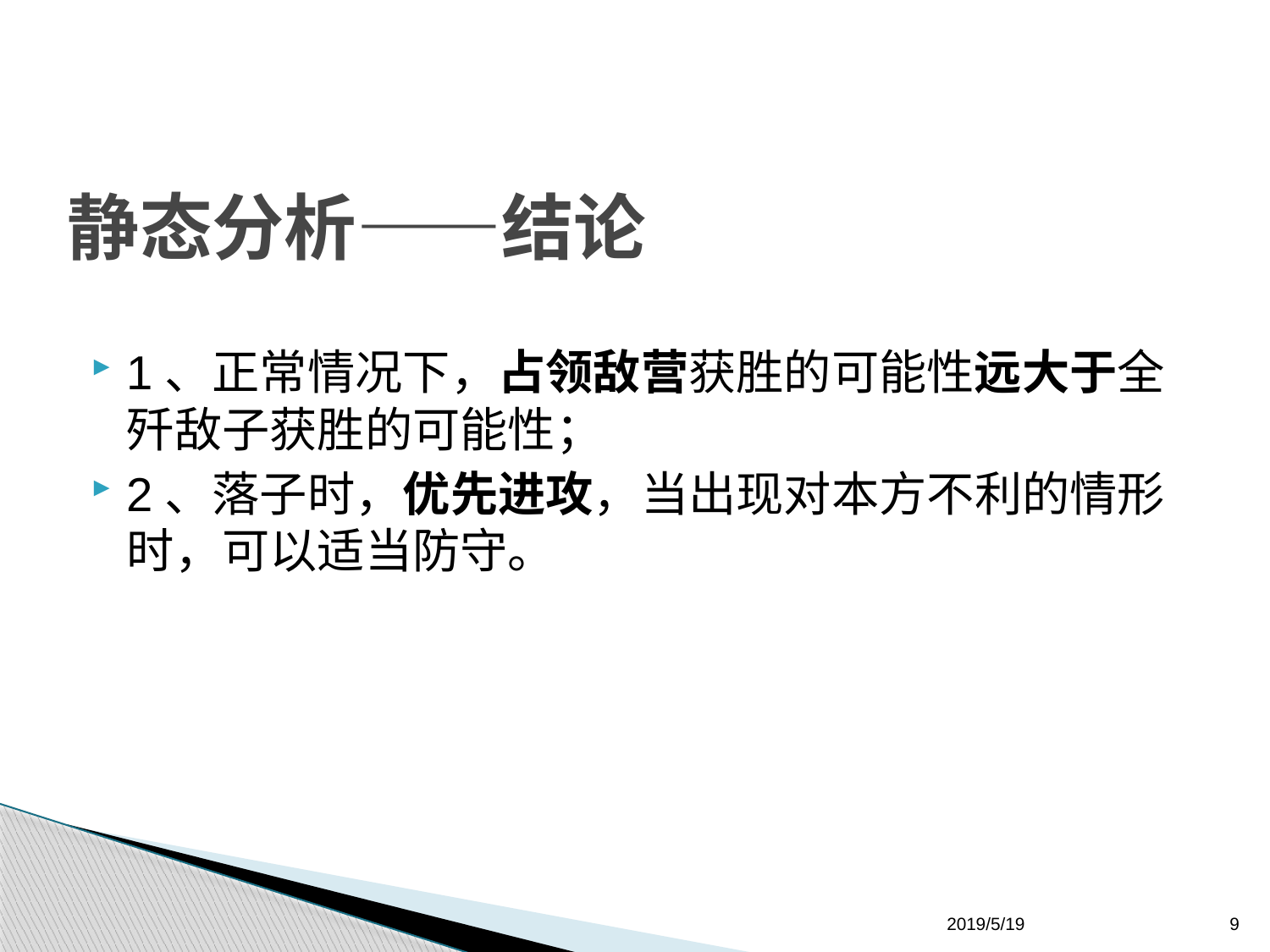

# 静态分析——结论
1、正常情况下，占领敌营获胜的可能性远大于全歼敌子获胜的可能性；
2、落子时，优先进攻，当出现对本方不利的情形时，可以适当防守。
2019/5/19
9